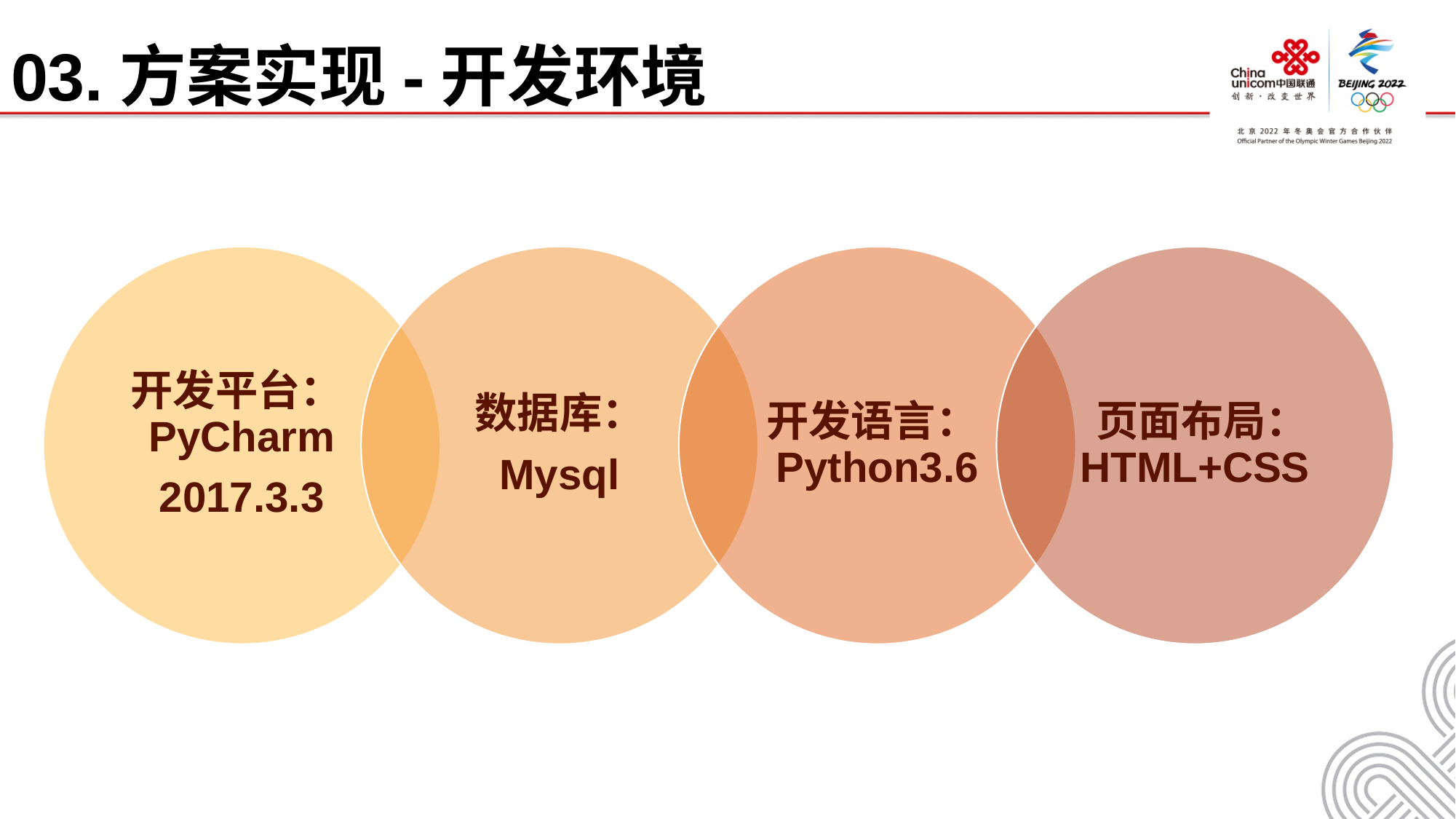

# 03.方案实现-开发环境
开发平台：PyCharm
2017.3.3
数据库：
Mysql
开发语言：Python3.6
 页面布局：HTML+CSS